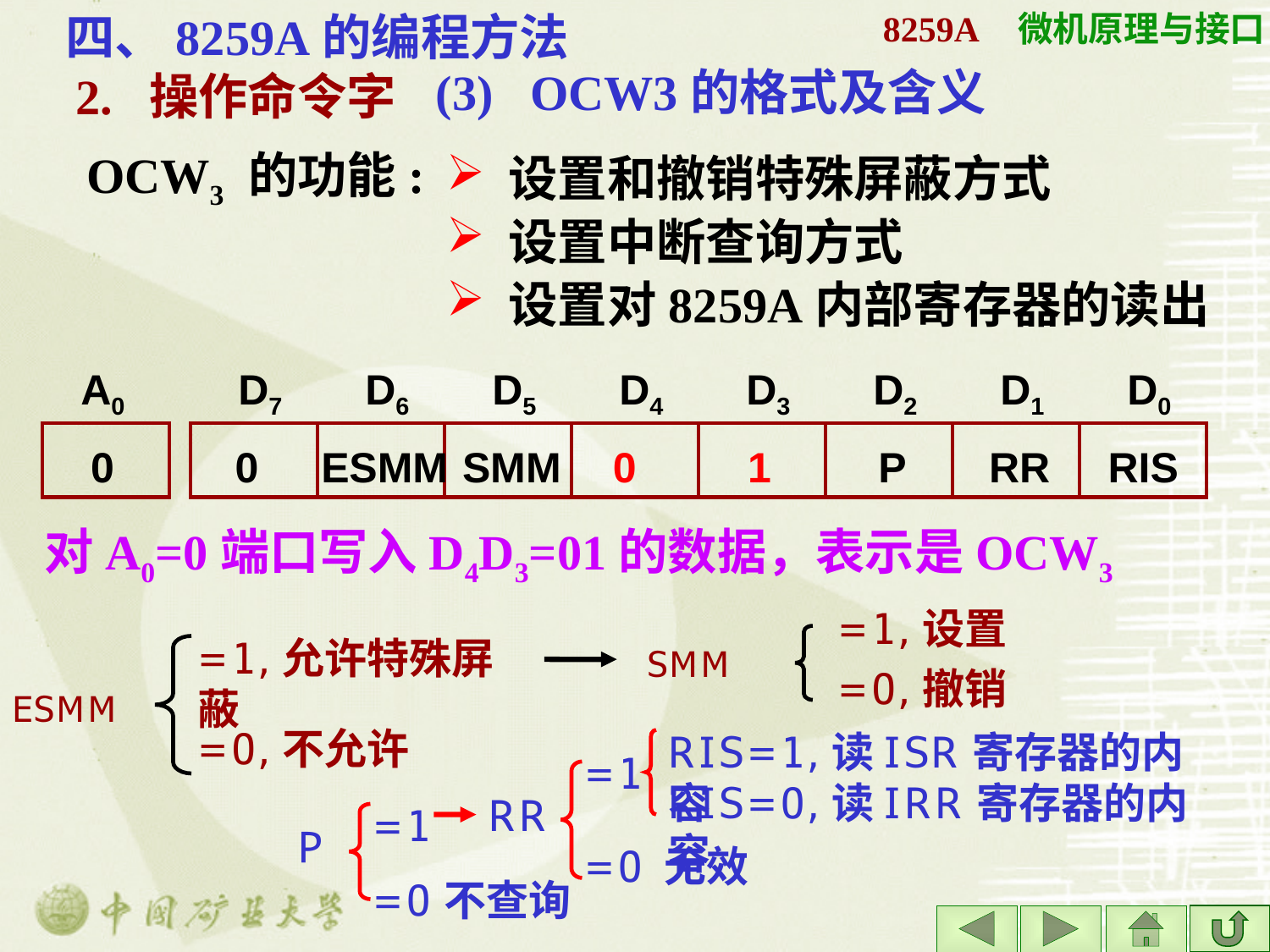

四、8259A的编程方法
2.  操作命令字
(3)   OCW3的格式及含义
# 8259A
OCW3 的功能:
 设置和撤销特殊屏蔽方式
 设置中断查询方式
 设置对8259A内部寄存器的读出
A0
D7	D6	D5	D4	D3	D2	D1	D0

0
0
ESMM
SMM
0
1
P
RR
RIS
对A0=0端口写入D4D3=01的数据，表示是OCW3
=1,设置
=1,允许特殊屏蔽

SMM
=0,撤销

ESMM
=0,不允许
RIS=1,读ISR寄存器的内容

=1

RIS=0,读IRR寄存器的内容
RR
=1

P

=0 无效
=0不查询